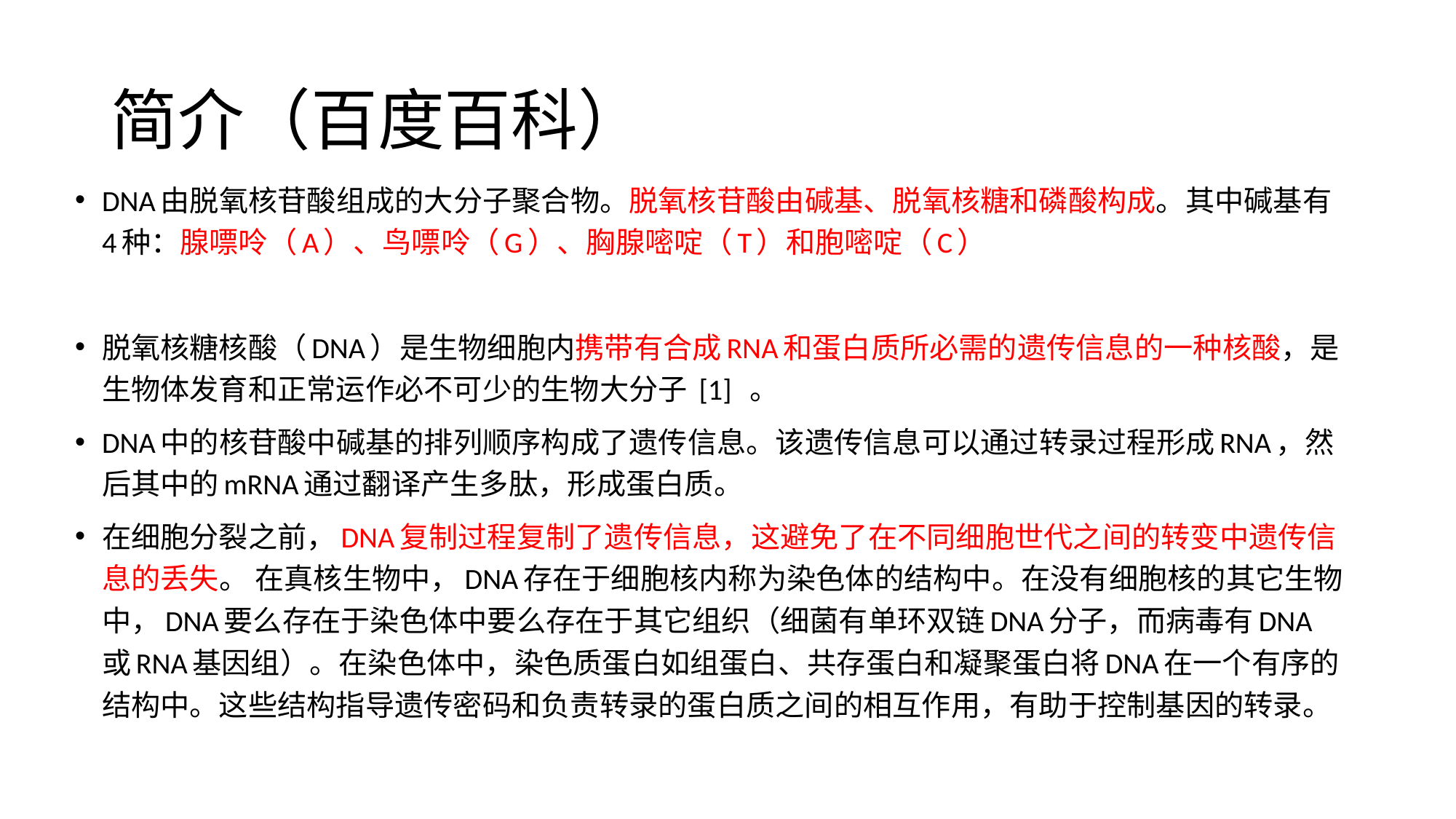

# 简介（百度百科）
DNA由脱氧核苷酸组成的大分子聚合物。脱氧核苷酸由碱基、脱氧核糖和磷酸构成。其中碱基有4种：腺嘌呤（A）、鸟嘌呤（G）、胸腺嘧啶（T）和胞嘧啶（C）

脱氧核糖核酸（DNA）是生物细胞内携带有合成RNA和蛋白质所必需的遗传信息的一种核酸，是生物体发育和正常运作必不可少的生物大分子 [1]  。
DNA中的核苷酸中碱基的排列顺序构成了遗传信息。该遗传信息可以通过转录过程形成RNA，然后其中的mRNA通过翻译产生多肽，形成蛋白质。
在细胞分裂之前，DNA复制过程复制了遗传信息，这避免了在不同细胞世代之间的转变中遗传信息的丢失。 在真核生物中，DNA存在于细胞核内称为染色体的结构中。在没有细胞核的其它生物中，DNA要么存在于染色体中要么存在于其它组织（细菌有单环双链DNA分子，而病毒有DNA或RNA基因组）。在染色体中，染色质蛋白如组蛋白、共存蛋白和凝聚蛋白将DNA在一个有序的结构中。这些结构指导遗传密码和负责转录的蛋白质之间的相互作用，有助于控制基因的转录。